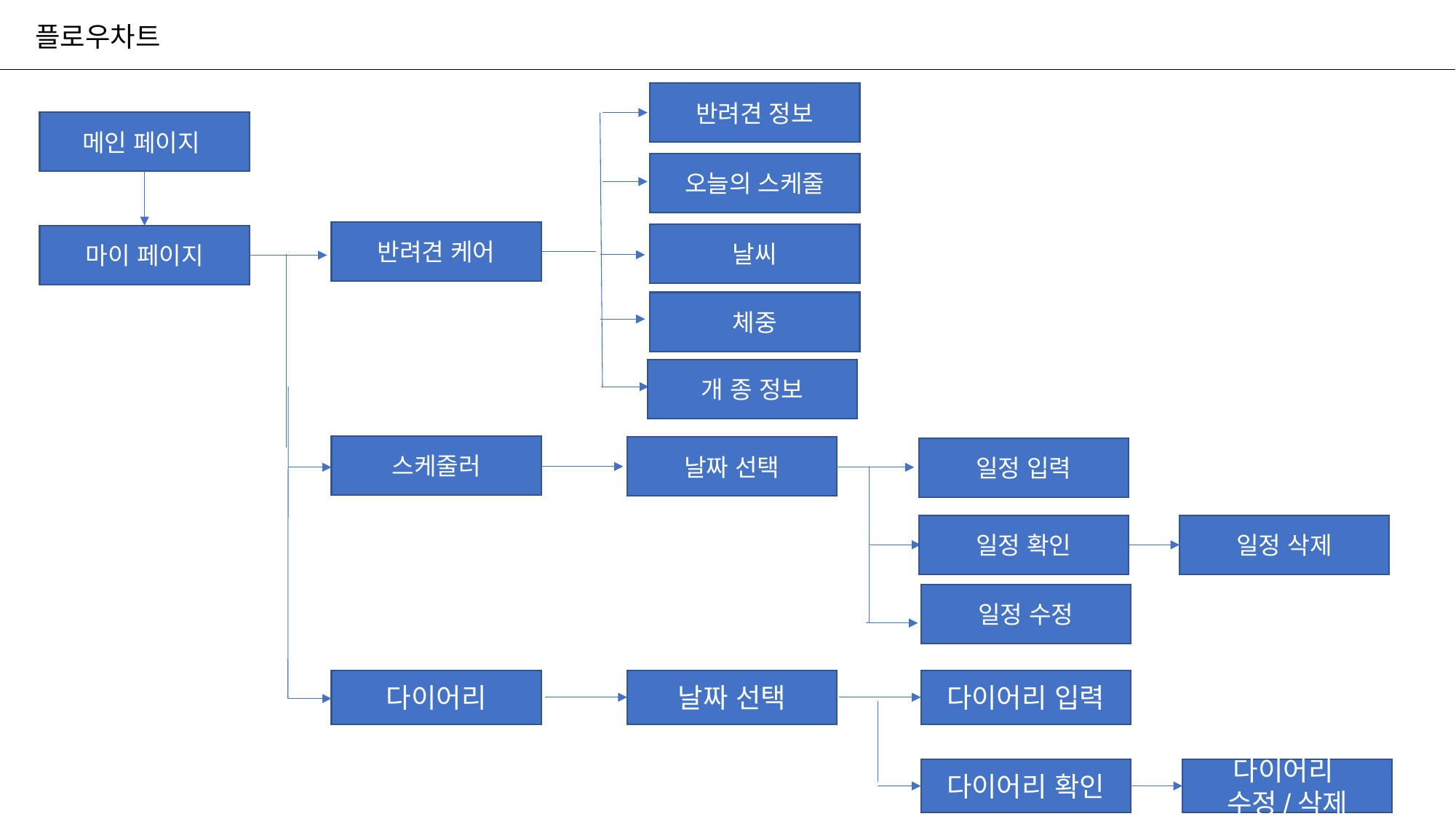

플로우차트
반려견 정보
메인 페이지
오늘의 스케줄
반려견 케어
날씨
마이 페이지
체중
개 종 정보
스케줄러
날짜 선택
일정 입력
일정 확인
일정 삭제
일정 수정
다이어리 입력
날짜 선택
다이어리
다이어리 확인
다이어리
수정/삭제